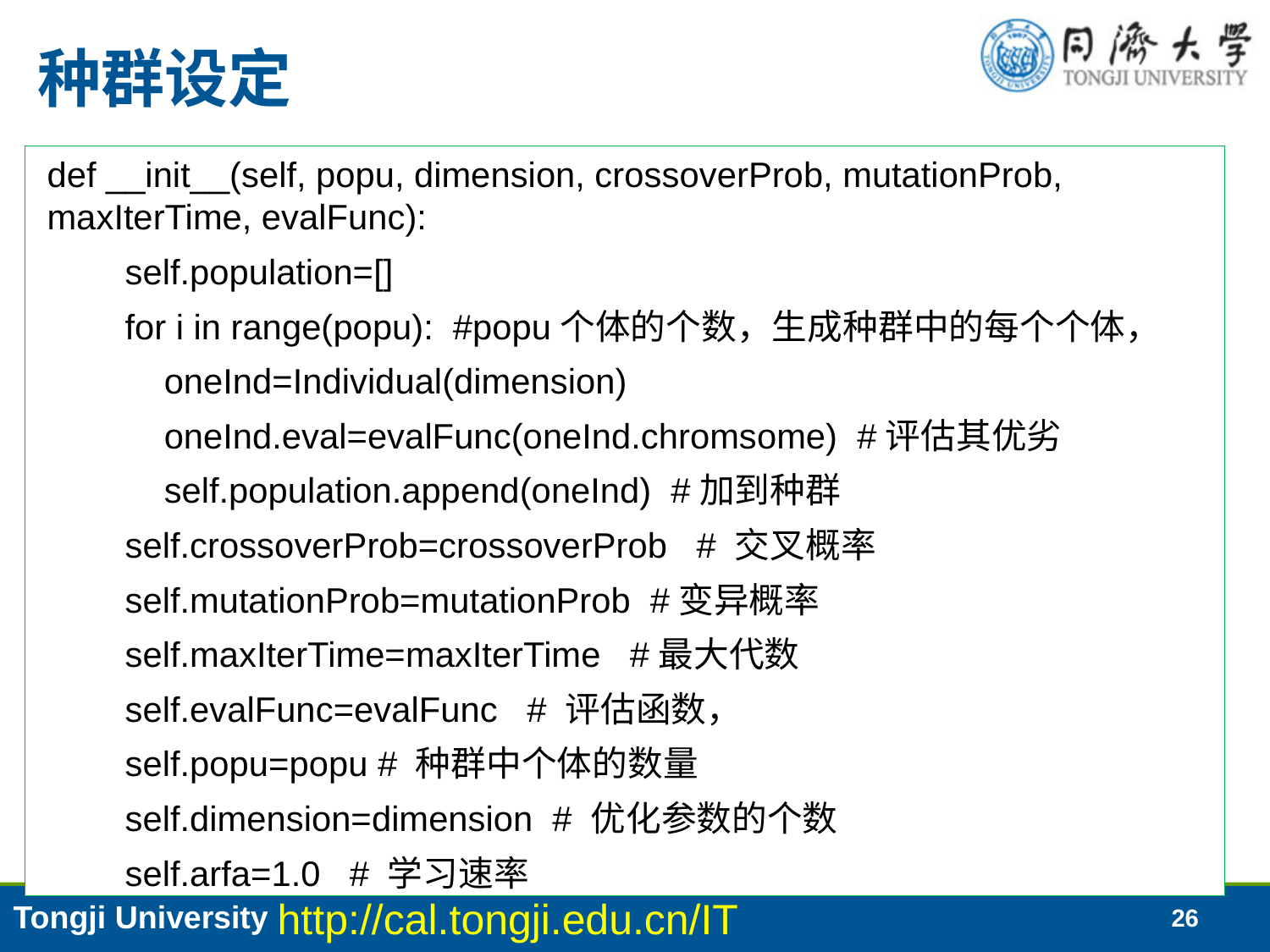

# 种群设定
def __init__(self, popu, dimension, crossoverProb, mutationProb, maxIterTime, evalFunc):
        self.population=[]
        for i in range(popu):  #popu个体的个数，生成种群中的每个个体，
            oneInd=Individual(dimension)
            oneInd.eval=evalFunc(oneInd.chromsome)  #评估其优劣
            self.population.append(oneInd)  #加到种群
        self.crossoverProb=crossoverProb   # 交叉概率
        self.mutationProb=mutationProb  #变异概率
        self.maxIterTime=maxIterTime   #最大代数
        self.evalFunc=evalFunc   # 评估函数，
        self.popu=popu # 种群中个体的数量
        self.dimension=dimension  # 优化参数的个数
        self.arfa=1.0   # 学习速率